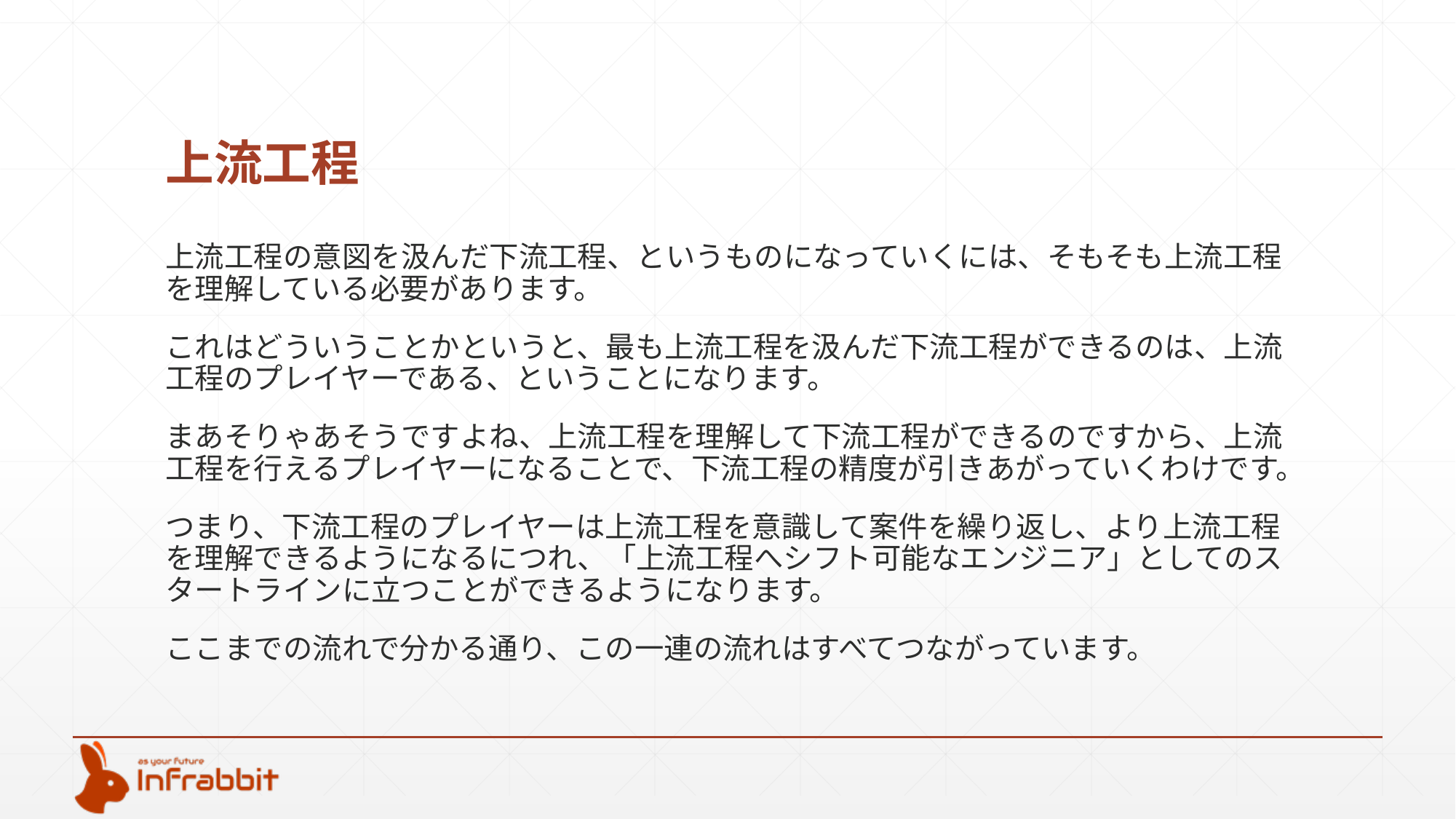

# 上流工程
上流工程の意図を汲んだ下流工程、というものになっていくには、そもそも上流工程を理解している必要があります。
これはどういうことかというと、最も上流工程を汲んだ下流工程ができるのは、上流工程のプレイヤーである、ということになります。
まあそりゃあそうですよね、上流工程を理解して下流工程ができるのですから、上流工程を行えるプレイヤーになることで、下流工程の精度が引きあがっていくわけです。
つまり、下流工程のプレイヤーは上流工程を意識して案件を繰り返し、より上流工程を理解できるようになるにつれ、「上流工程へシフト可能なエンジニア」としてのスタートラインに立つことができるようになります。
ここまでの流れで分かる通り、この一連の流れはすべてつながっています。